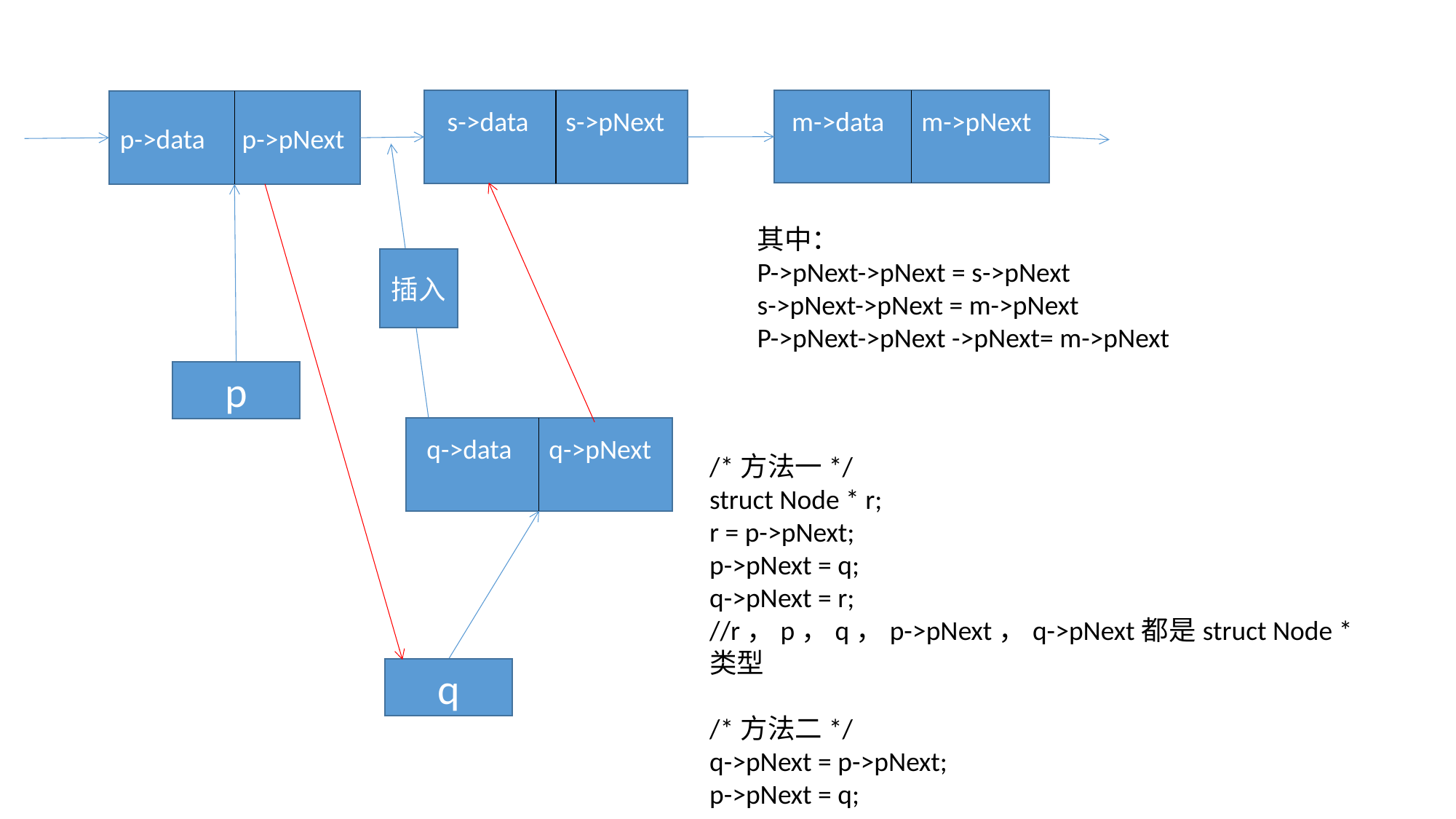

m->data      m->pNext

s->data      s->pNext

p->data      p->pNext
其中：
P->pNext->pNext = s->pNext
s->pNext->pNext = m->pNext
P->pNext->pNext ->pNext= m->pNext
插入
p
q->data      q->pNext

/*方法一*/
struct Node * r;
r = p->pNext;
p->pNext = q;
q->pNext = r;
//r，p，q，p->pNext，q->pNext都是struct Node * 类型

/*方法二*/
q->pNext = p->pNext;
p->pNext = q;
q